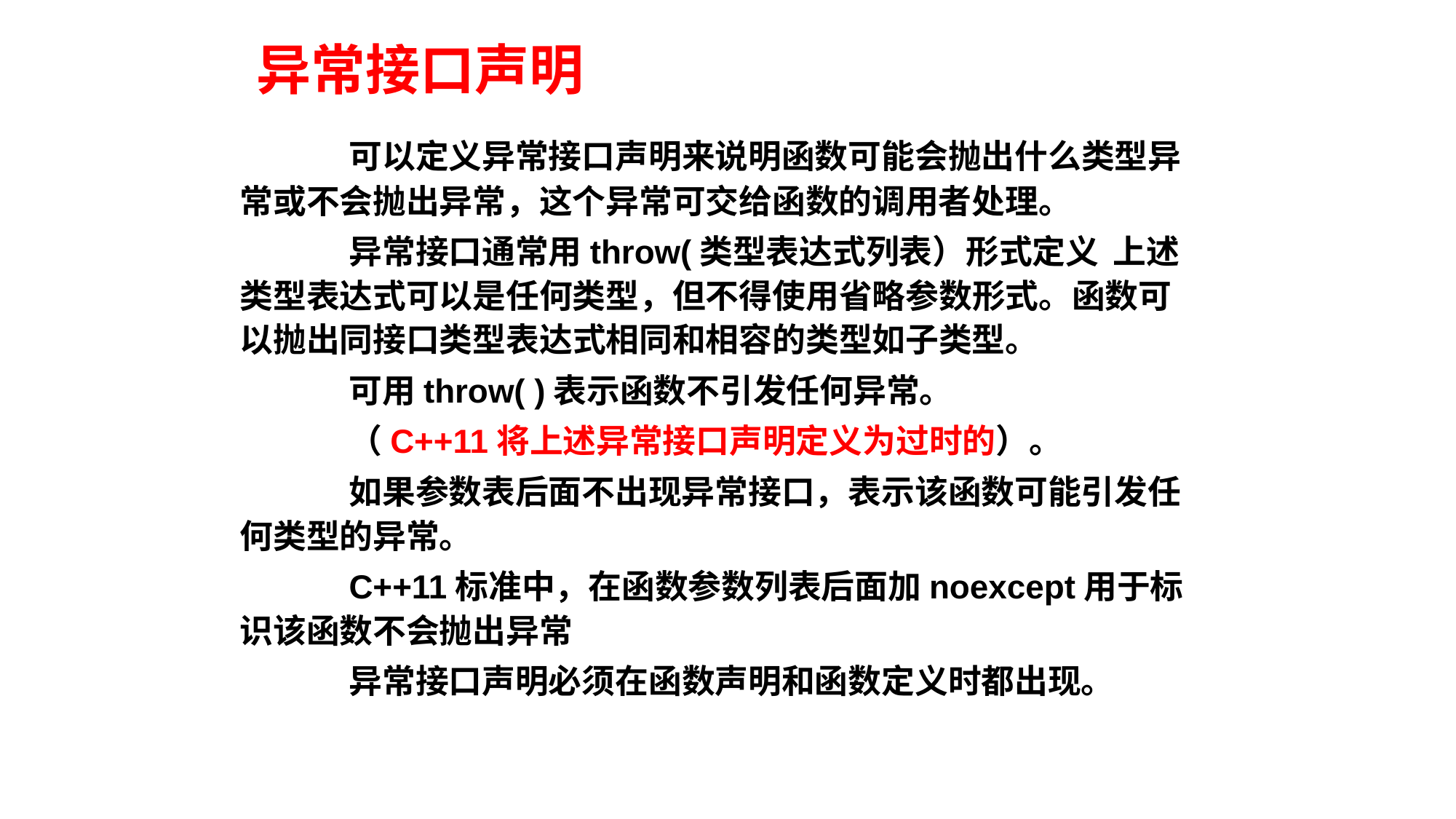

# 异常接口声明
	可以定义异常接口声明来说明函数可能会抛出什么类型异常或不会抛出异常，这个异常可交给函数的调用者处理。
	异常接口通常用throw(类型表达式列表）形式定义	上述类型表达式可以是任何类型，但不得使用省略参数形式。函数可以抛出同接口类型表达式相同和相容的类型如子类型。
	可用throw( )表示函数不引发任何异常。
	（C++11将上述异常接口声明定义为过时的）。
	如果参数表后面不出现异常接口，表示该函数可能引发任何类型的异常。
	C++11标准中，在函数参数列表后面加noexcept用于标识该函数不会抛出异常
	异常接口声明必须在函数声明和函数定义时都出现。